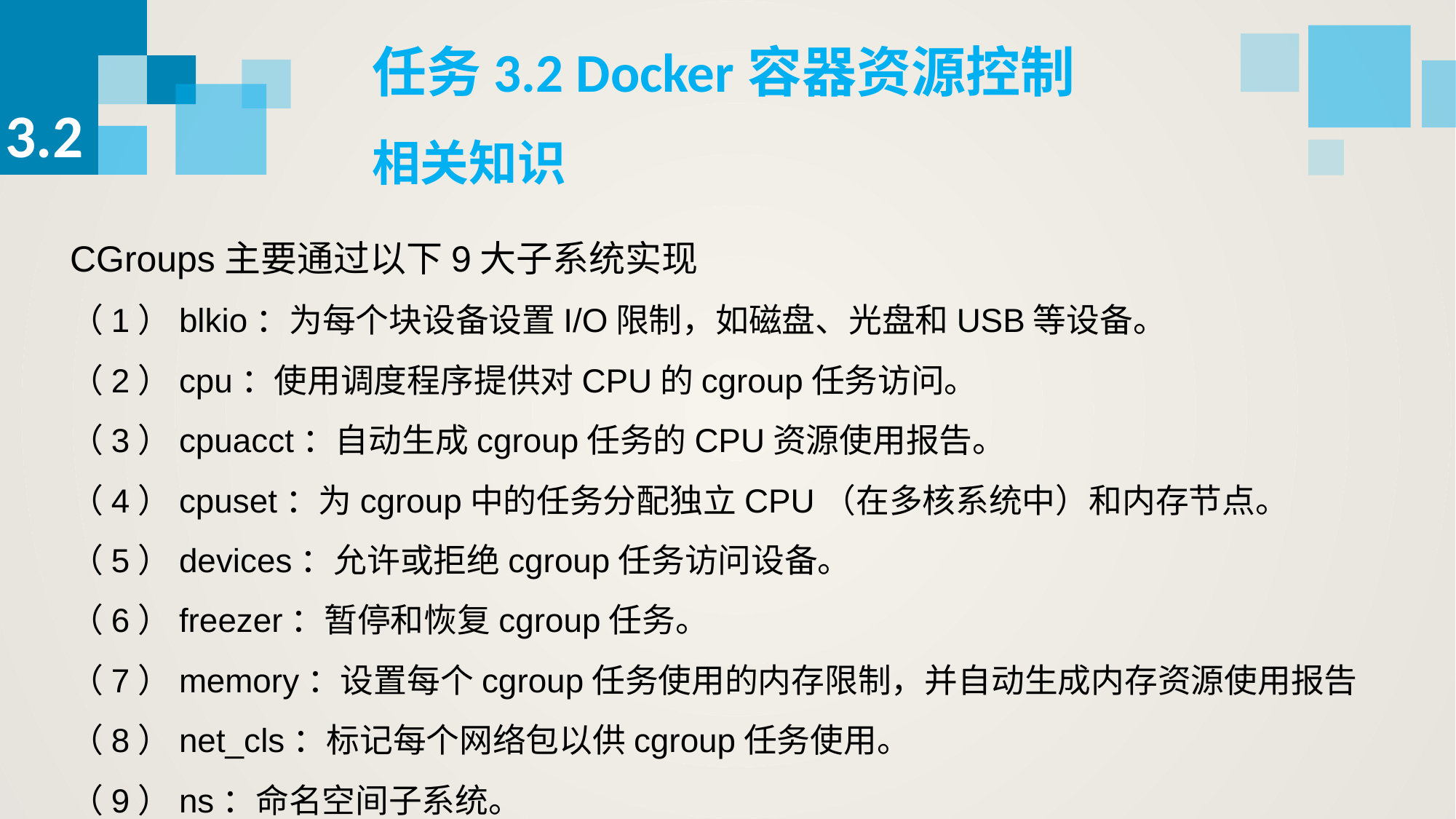

任务3.2 Docker容器资源控制
3.2
相关知识
CGroups主要通过以下9大子系统实现
（1）blkio：为每个块设备设置I/O限制，如磁盘、光盘和USB等设备。
（2）cpu：使用调度程序提供对CPU的cgroup任务访问。
（3）cpuacct：自动生成cgroup任务的CPU资源使用报告。
（4）cpuset：为cgroup中的任务分配独立CPU（在多核系统中）和内存节点。
（5）devices：允许或拒绝cgroup任务访问设备。
（6）freezer：暂停和恢复cgroup任务。
（7）memory：设置每个cgroup任务使用的内存限制，并自动生成内存资源使用报告
（8）net_cls：标记每个网络包以供cgroup任务使用。
（9）ns：命名空间子系统。